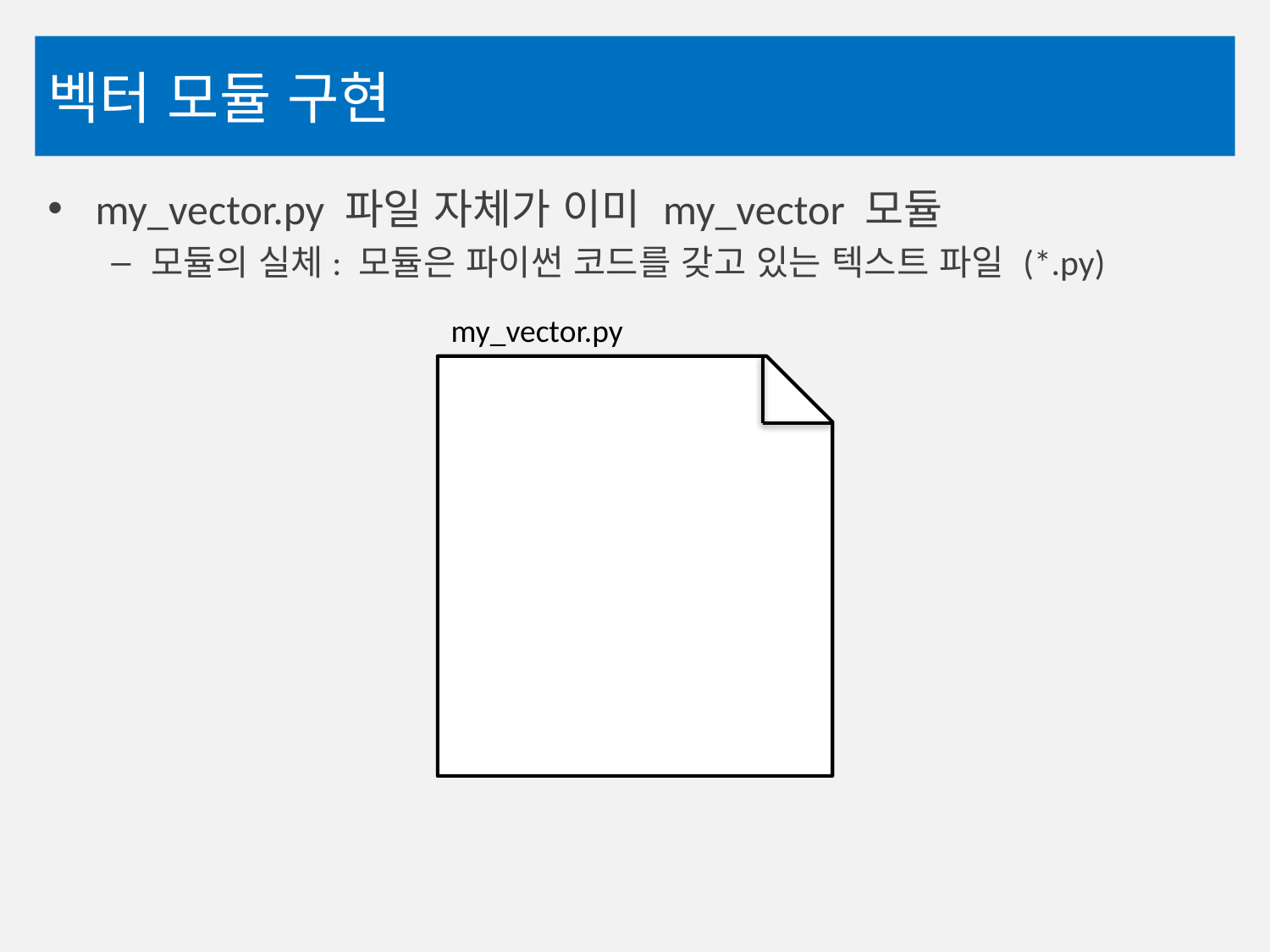

# 벡터 모듈 구현
my_vector.py 파일 자체가 이미 my_vector 모듈
모듈의 실체: 모듈은 파이썬 코드를 갖고 있는 텍스트 파일 (*.py)

my_vector.py